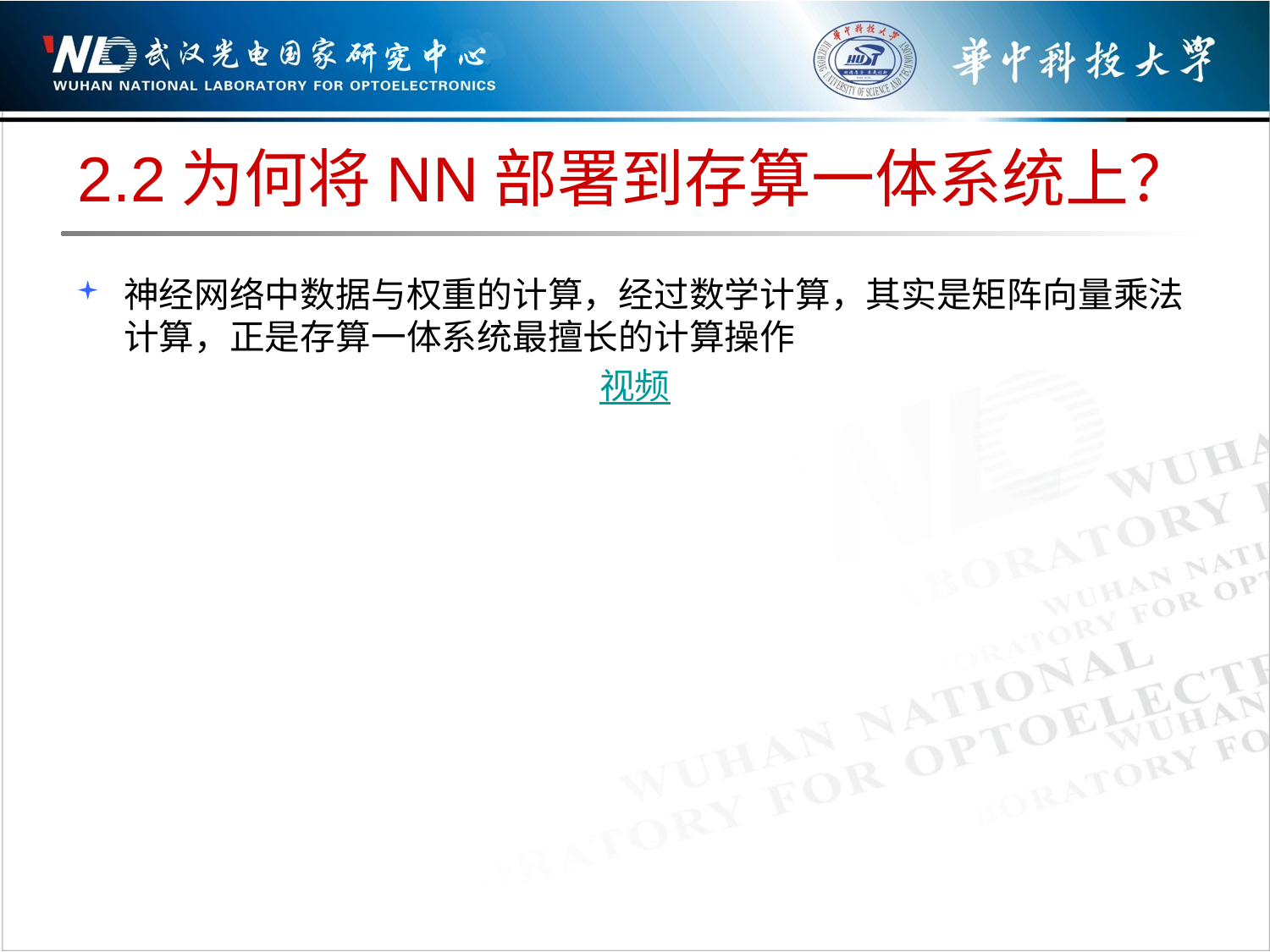

# 2.2为何将NN部署到存算一体系统上？
神经网络中数据与权重的计算，经过数学计算，其实是矩阵向量乘法计算，正是存算一体系统最擅长的计算操作
视频